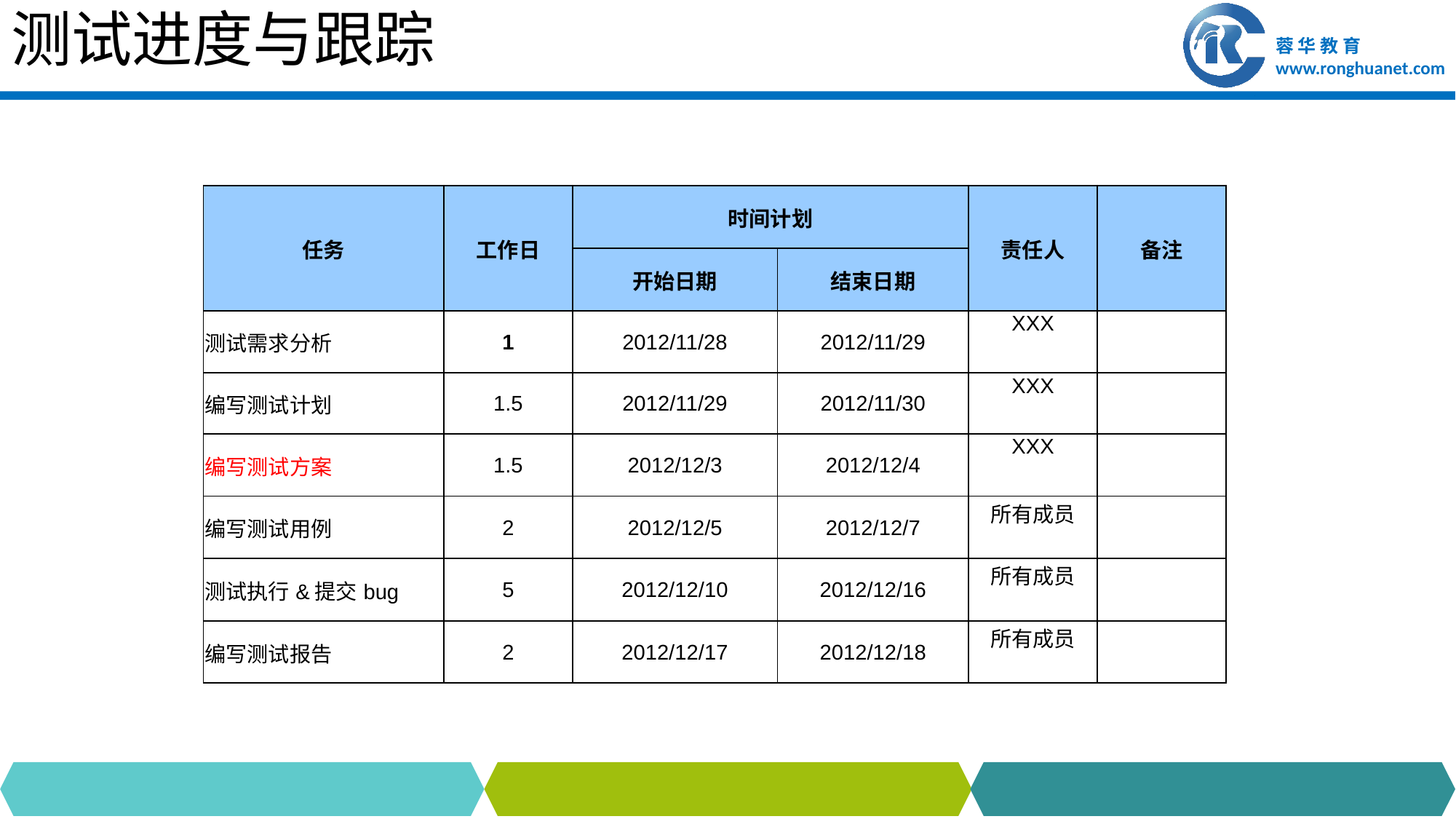

# 测试进度与跟踪
| 任务 | 工作日 | 时间计划 |  | 责任人 | 备注 |
| --- | --- | --- | --- | --- | --- |
|  |  | 开始日期 | 结束日期 |  |  |
| 测试需求分析 | 1 | 2012/11/28 | 2012/11/29 | XXX |  |
| 编写测试计划 | 1.5 | 2012/11/29 | 2012/11/30 | XXX |  |
| 编写测试方案 | 1.5 | 2012/12/3 | 2012/12/4 | XXX |  |
| 编写测试用例 | 2 | 2012/12/5 | 2012/12/7 | 所有成员 |  |
| 测试执行&提交bug | 5 | 2012/12/10 | 2012/12/16 | 所有成员 |  |
| 编写测试报告 | 2 | 2012/12/17 | 2012/12/18 | 所有成员 |  |